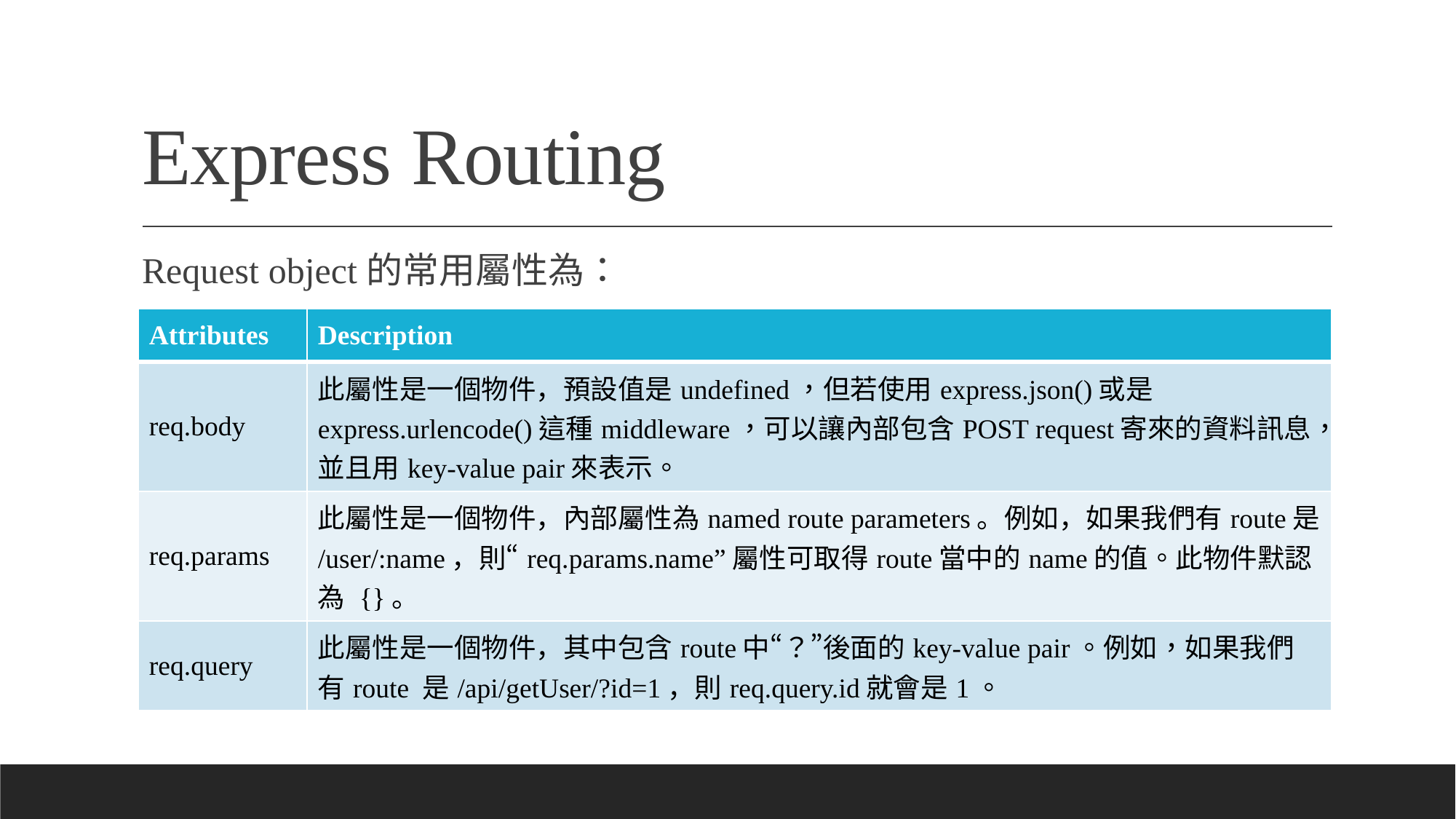

# Express Routing
Request object的常用屬性為：

| Attributes | Description |
| --- | --- |
| req.body | 此屬性是一個物件，預設值是undefined，但若使用express.json()或是express.urlencode()這種middleware，可以讓內部包含POST request寄來的資料訊息，並且用key-value pair來表示。 |
| req.params | 此屬性是一個物件，內部屬性為named route parameters。例如，如果我們有route是/user/:name，則“req.params.name”屬性可取得route當中的name的值。此物件默認為 {}。 |
| req.query | 此屬性是一個物件，其中包含route中“？”後面的key-value pair。例如，如果我們有route 是/api/getUser/?id=1，則req.query.id就會是1。 |